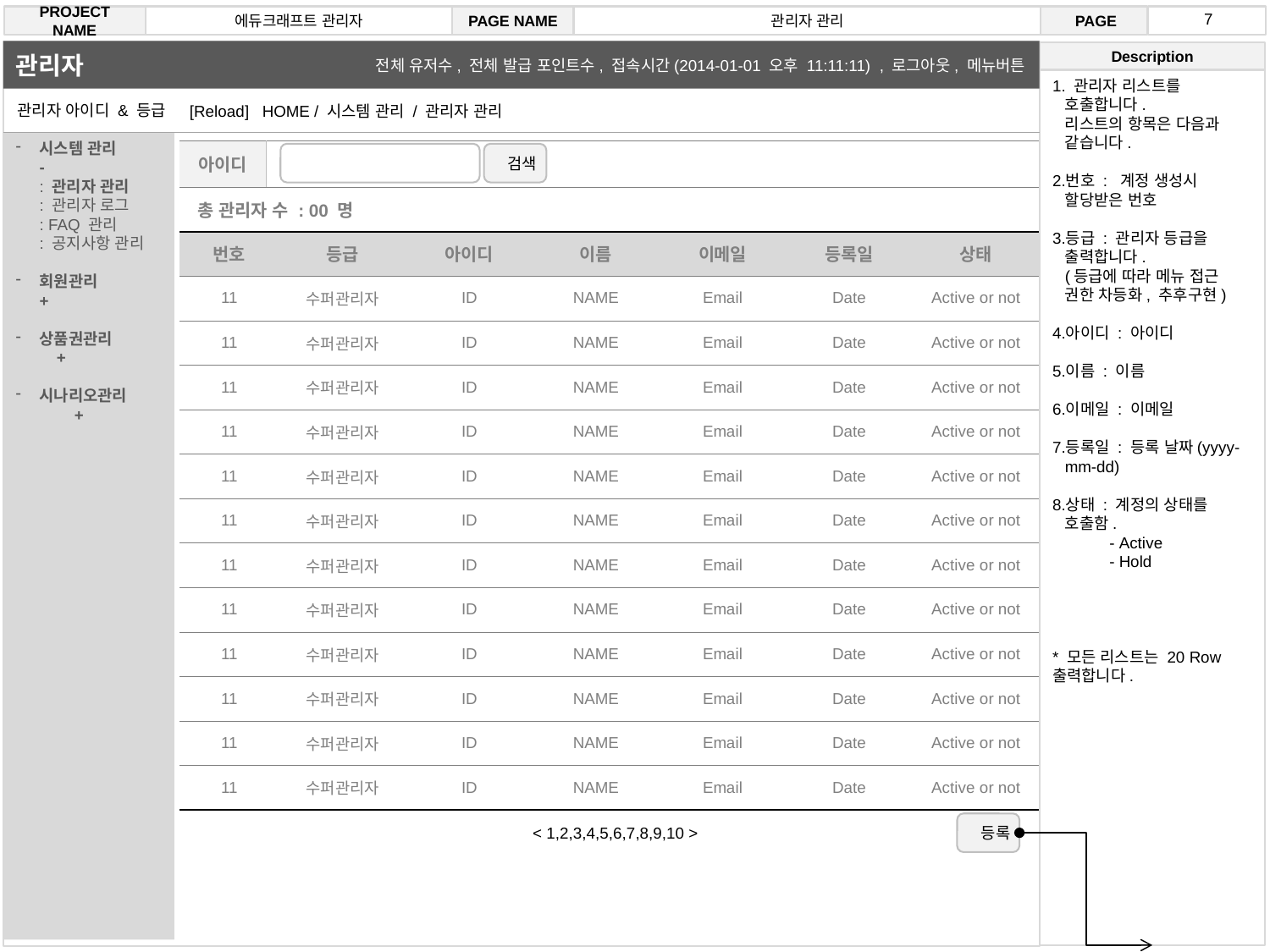

7
PROJECT NAME
에듀크래프트 관리자
PAGE NAME
관리자 관리
 PAGE

관리자
Description
전체 유저수, 전체 발급 포인트수, 접속시간(2014-01-01 오후 11:11:11)  , 로그아웃, 메뉴버튼
 관리자 리스트를 호출합니다.
리스트의 항목은 다음과 같습니다.
번호 :  계정 생성시 할당받은 번호
등급 : 관리자 등급을 출력합니다.
(등급에 따라 메뉴 접근    권한 차등화, 추후구현)
아이디 : 아이디
이름 : 이름
이메일 : 이메일
등록일 : 등록 날짜(yyyy-mm-dd)
상태 : 계정의 상태를 호출함.
          - Active
          - Hold

* 모든 리스트는 20 Row 출력합니다.
관리자 아이디 & 등급
[Reload]   HOME / 시스템 관리 / 관리자 관리
시스템 관리          -
: 관리자 관리
: 관리자 로그
: FAQ 관리
: 공지사항 관리

회원관리               +
상품권관리               +
시나리오관리               +
| 아이디 |  |  |  |  |  |  |  |
| --- | --- | --- | --- | --- | --- | --- | --- |
| 총 관리자 수 : 00 명 |  |  |  |  |  |  |  |
| 번호 |  | 등급 | 아이디 | 이름 | 이메일 | 등록일 | 상태 |
| 11 |  | 수퍼관리자 | ID | NAME | Email | Date | Active or not |
| 11 |  | 수퍼관리자 | ID | NAME | Email | Date | Active or not |
| 11 |  | 수퍼관리자 | ID | NAME | Email | Date | Active or not |
| 11 |  | 수퍼관리자 | ID | NAME | Email | Date | Active or not |
| 11 |  | 수퍼관리자 | ID | NAME | Email | Date | Active or not |
| 11 |  | 수퍼관리자 | ID | NAME | Email | Date | Active or not |
| 11 |  | 수퍼관리자 | ID | NAME | Email | Date | Active or not |
| 11 |  | 수퍼관리자 | ID | NAME | Email | Date | Active or not |
| 11 |  | 수퍼관리자 | ID | NAME | Email | Date | Active or not |
| 11 |  | 수퍼관리자 | ID | NAME | Email | Date | Active or not |
| 11 |  | 수퍼관리자 | ID | NAME | Email | Date | Active or not |
| 11 |  | 수퍼관리자 | ID | NAME | Email | Date | Active or not |

검색

등록
< 1,2,3,4,5,6,7,8,9,10 >